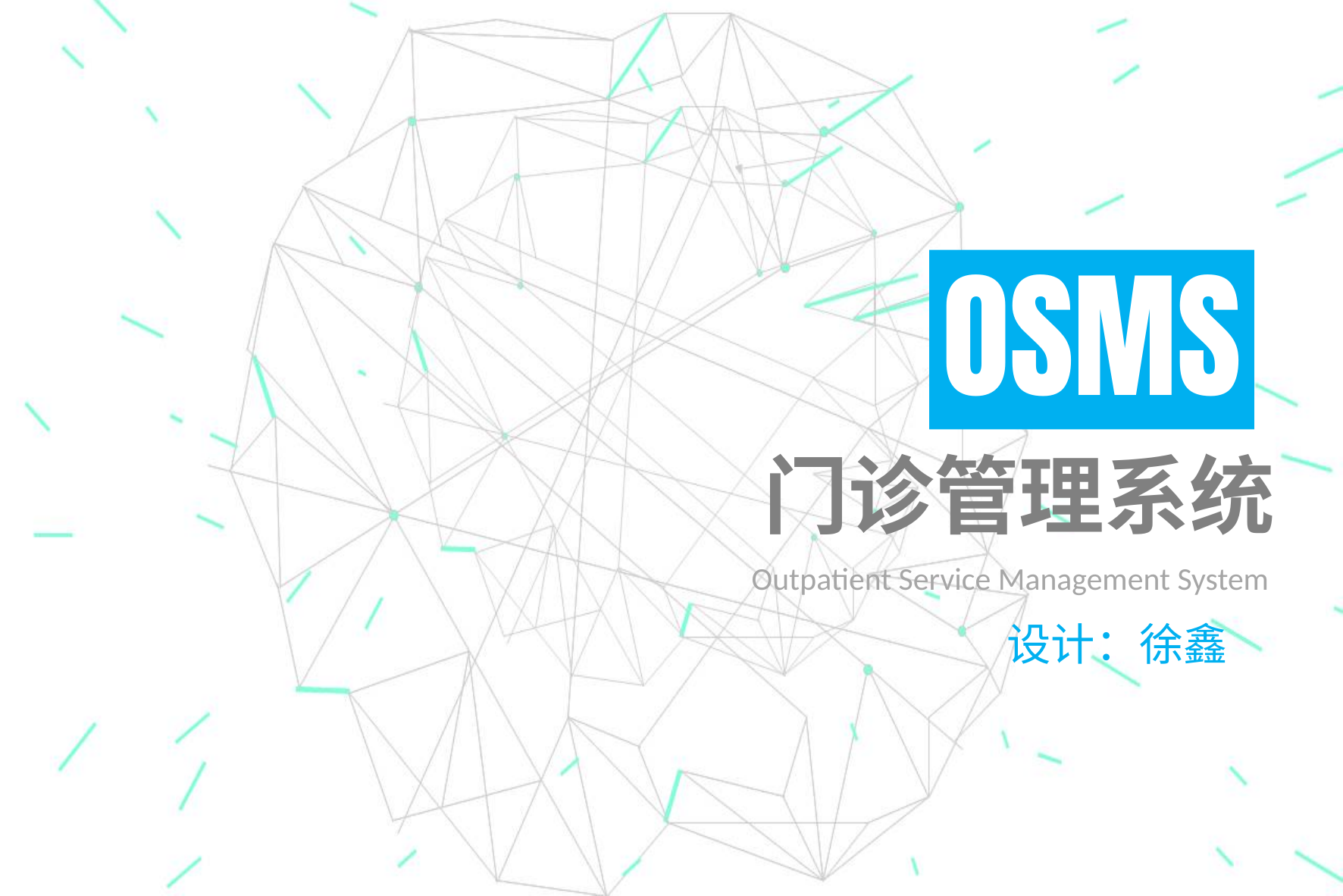

OSMS
门诊管理系统
Outpatient Service Management System
设计：徐鑫